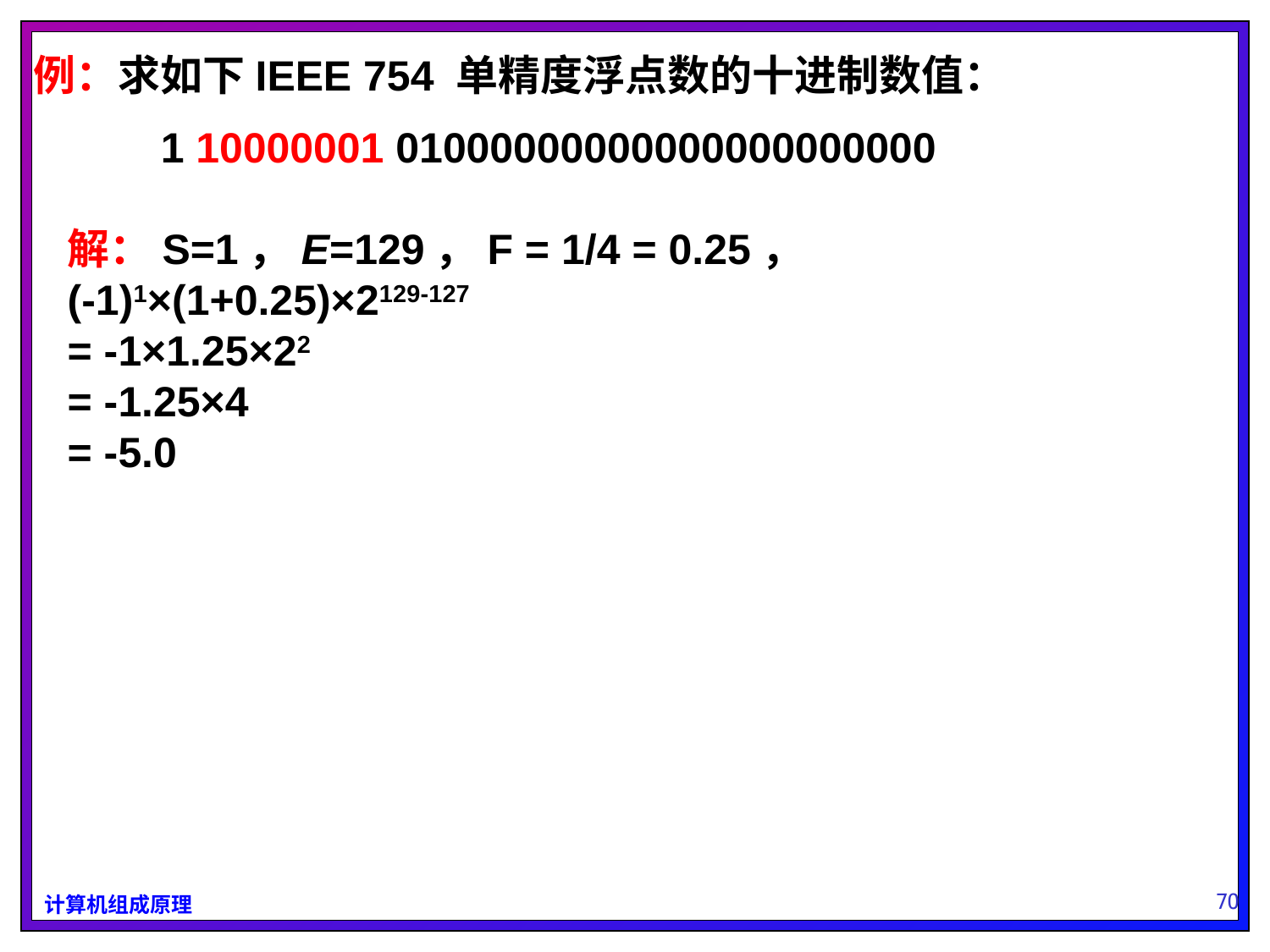

例：求如下IEEE 754 单精度浮点数的十进制数值：
	1 10000001 01000000000000000000000
解：S=1，E=129，F = 1/4 = 0.25，
(-1)1×(1+0.25)×2129-127
= -1×1.25×22
= -1.25×4
= -5.0